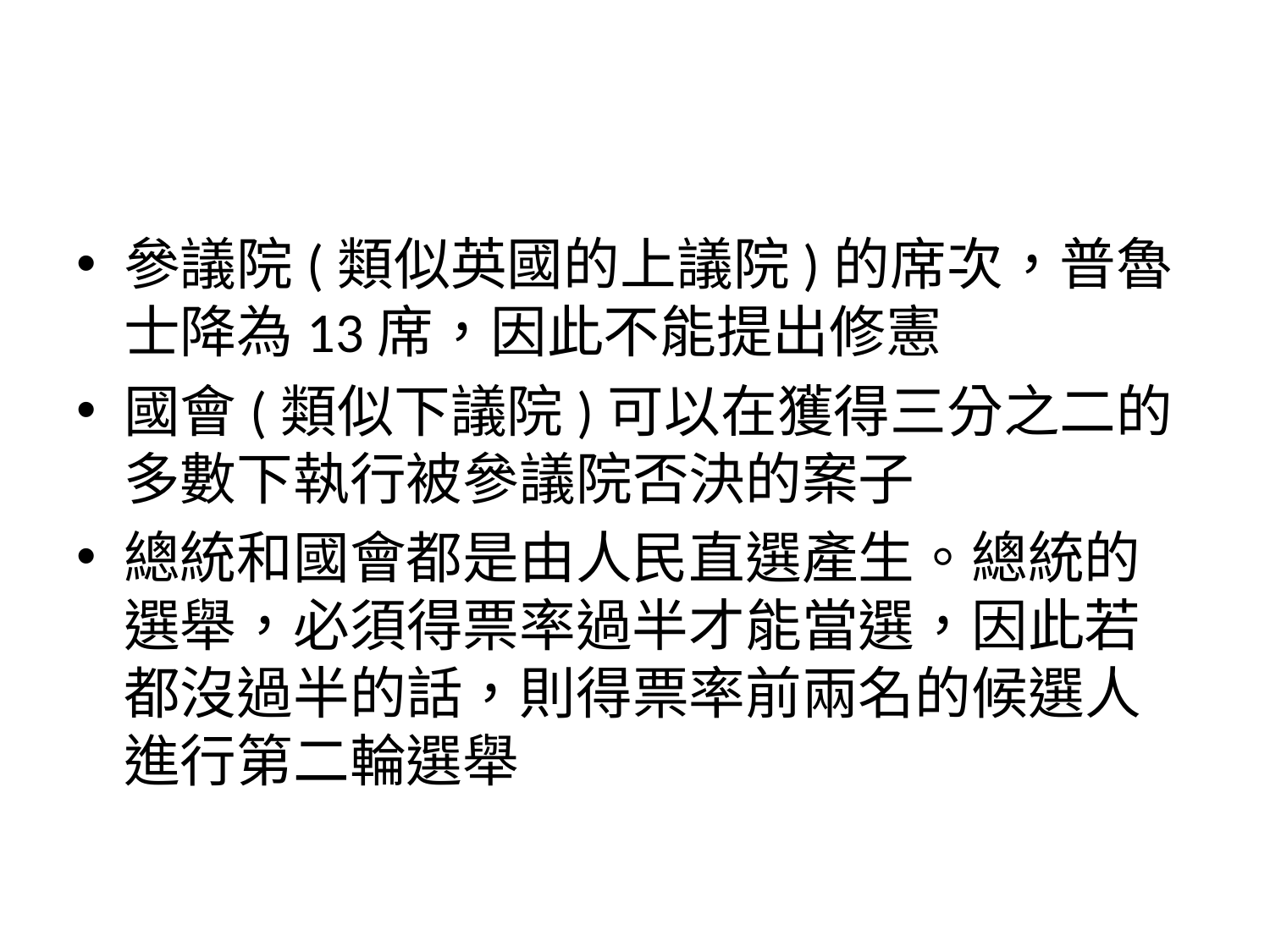

#
參議院(類似英國的上議院)的席次，普魯士降為13席，因此不能提出修憲
國會(類似下議院)可以在獲得三分之二的多數下執行被參議院否決的案子
總統和國會都是由人民直選產生。總統的選舉，必須得票率過半才能當選，因此若都沒過半的話，則得票率前兩名的候選人進行第二輪選舉